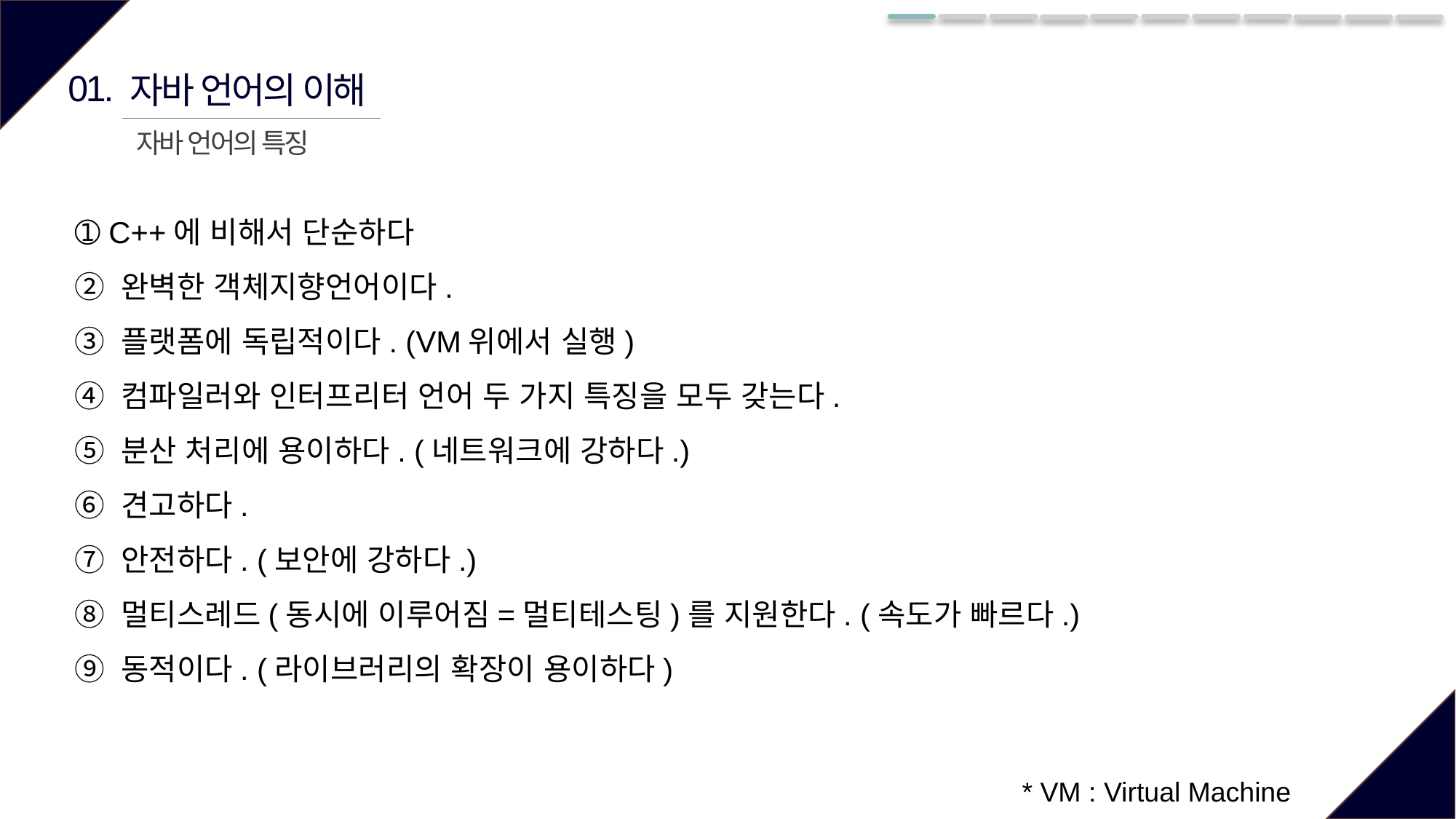

01.
자바 언어의 이해
자바 언어의 특징
➀ C++에 비해서 단순하다
➁ 완벽한 객체지향언어이다.
➂ 플랫폼에 독립적이다. (VM위에서 실행)
➃ 컴파일러와 인터프리터 언어 두 가지 특징을 모두 갖는다.
➄ 분산 처리에 용이하다. (네트워크에 강하다.)
➅ 견고하다.
➆ 안전하다. (보안에 강하다.)
➇ 멀티스레드(동시에 이루어짐=멀티테스팅)를 지원한다. (속도가 빠르다.)
➈ 동적이다. (라이브러리의 확장이 용이하다)
* VM : Virtual Machine